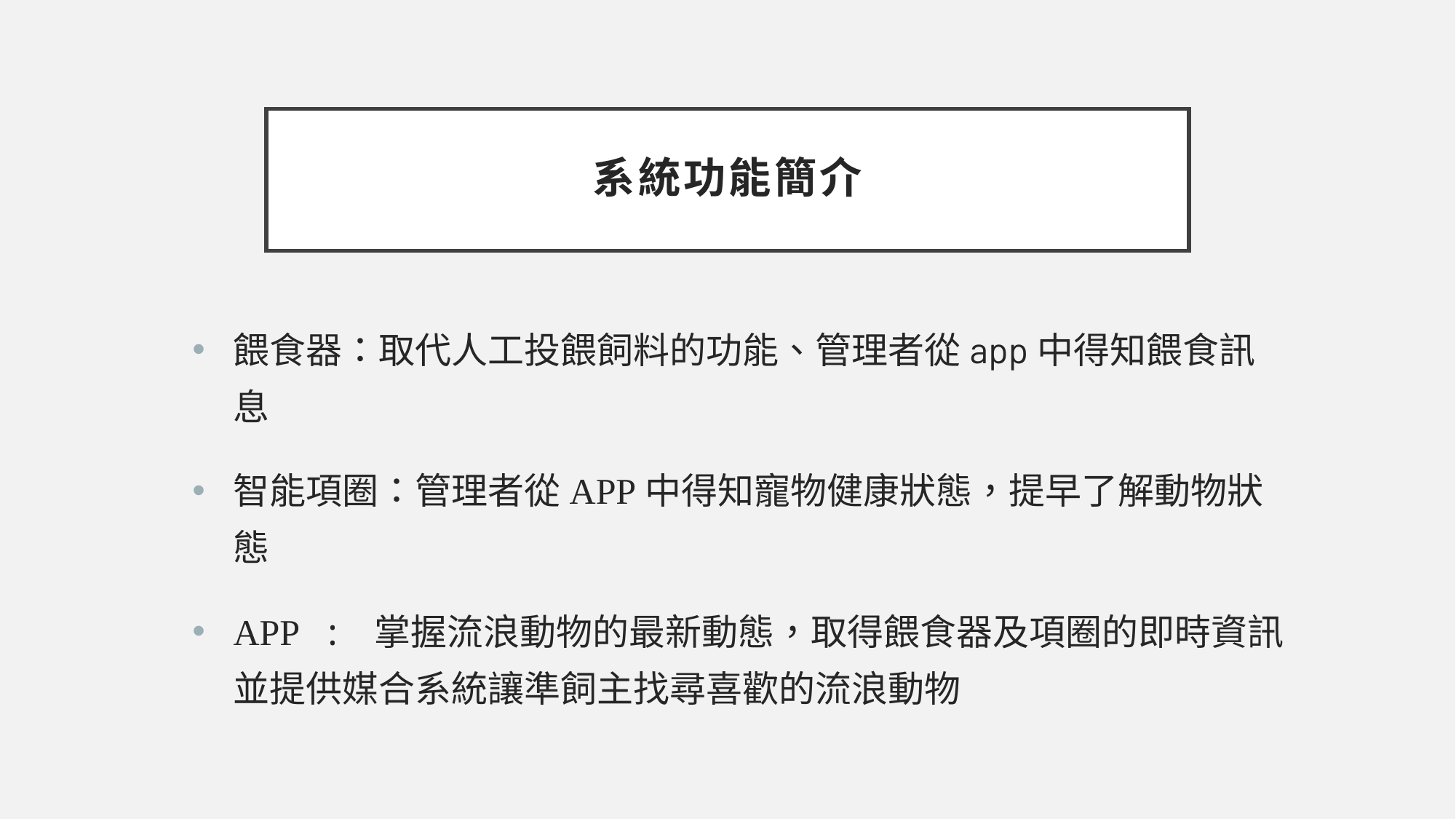

# 系統功能簡介​
餵食器：取代人工投餵飼料的功能、管理者從app中得知餵食訊息
智能項圈：管理者從APP中得知寵物健康狀態，提早了解動物狀態
APP : 掌握流浪動物的最新動態，取得餵食器及項圈的即時資訊並提供媒合系統讓準飼主找尋喜歡的流浪動物